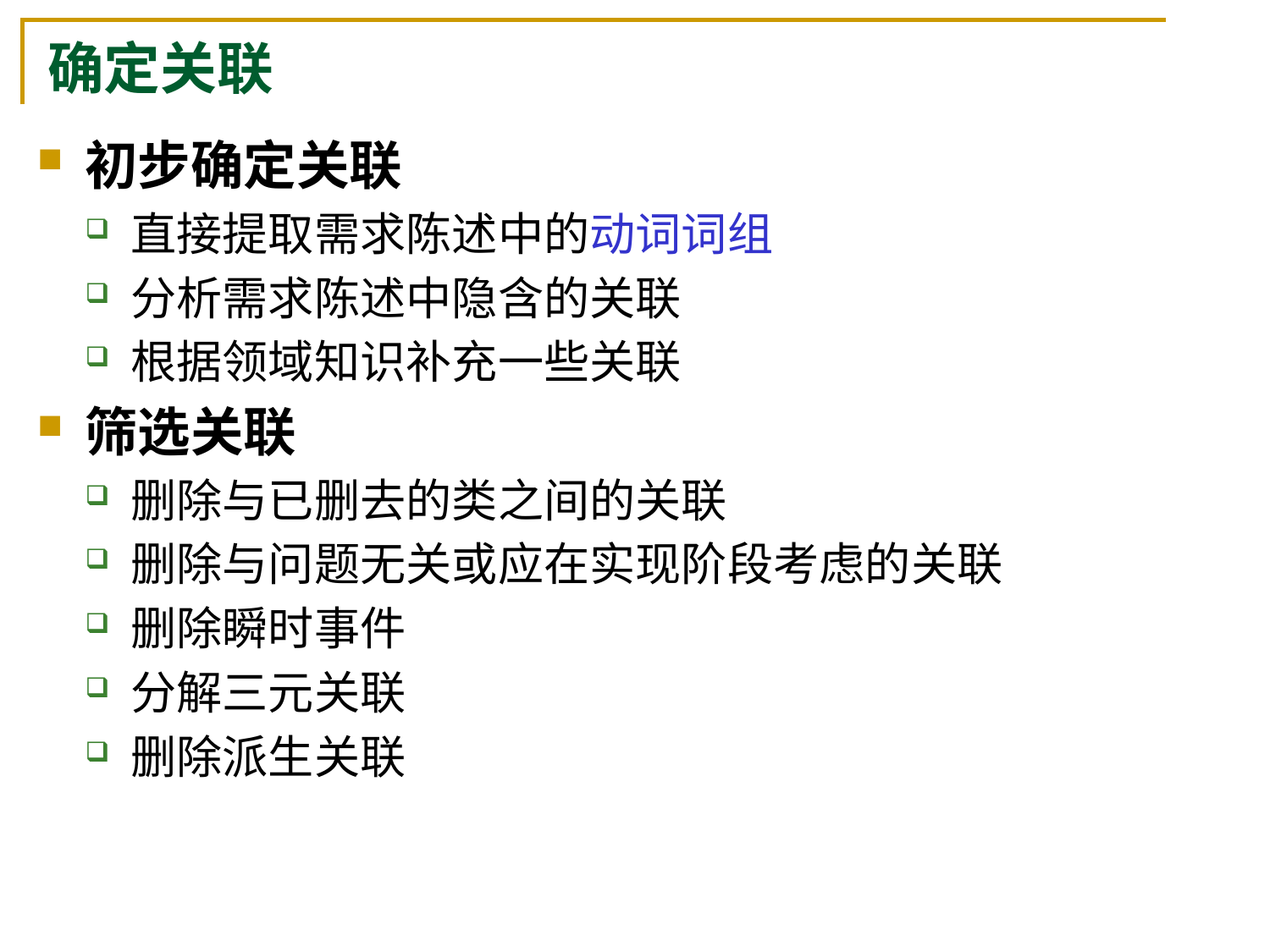

# 确定关联
初步确定关联
直接提取需求陈述中的动词词组
分析需求陈述中隐含的关联
根据领域知识补充一些关联
筛选关联
删除与已删去的类之间的关联
删除与问题无关或应在实现阶段考虑的关联
删除瞬时事件
分解三元关联
删除派生关联